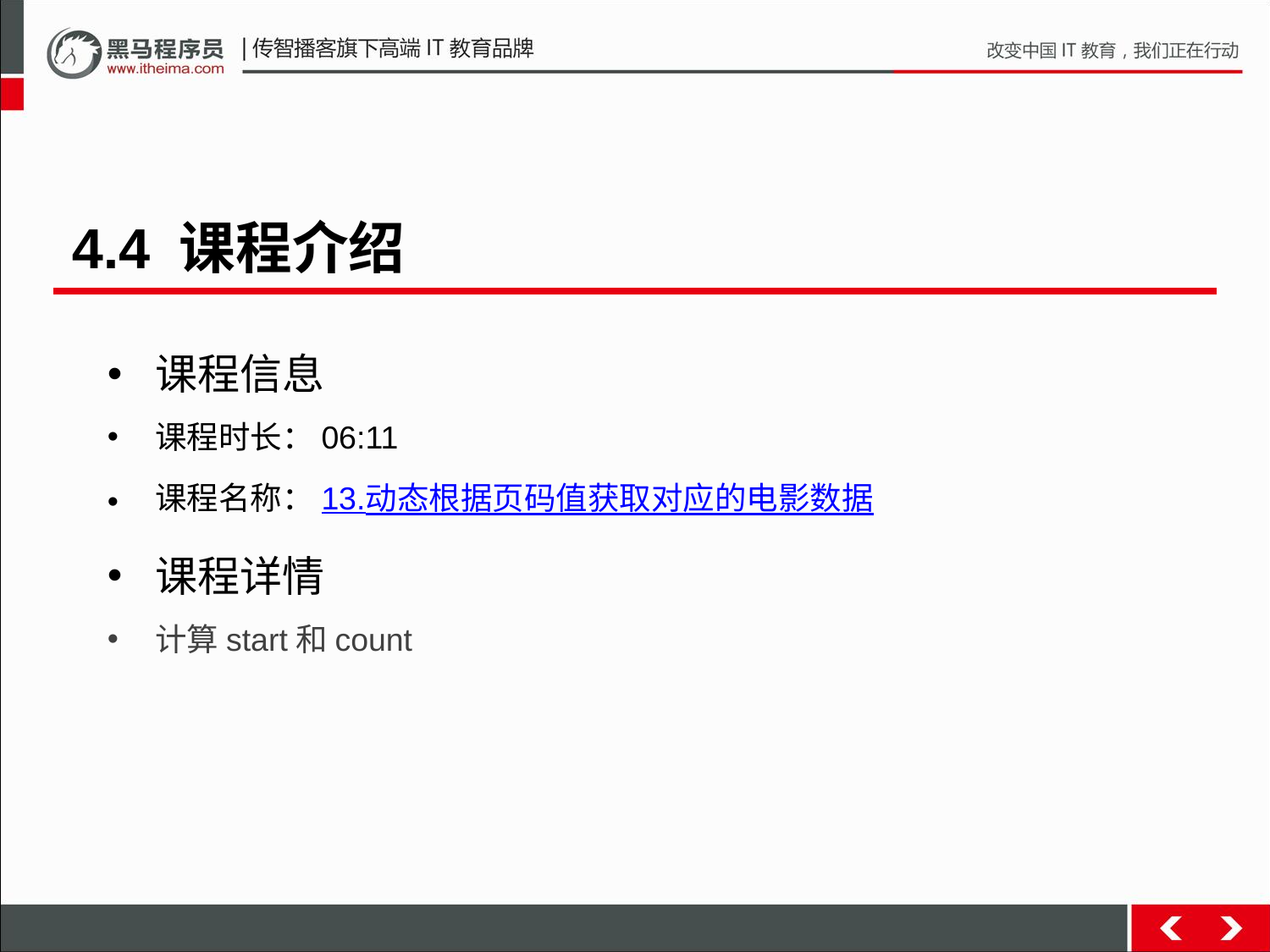

4.4 课程介绍
课程信息
课程时长：06:11
课程名称：13.动态根据页码值获取对应的电影数据
课程详情
计算start和count